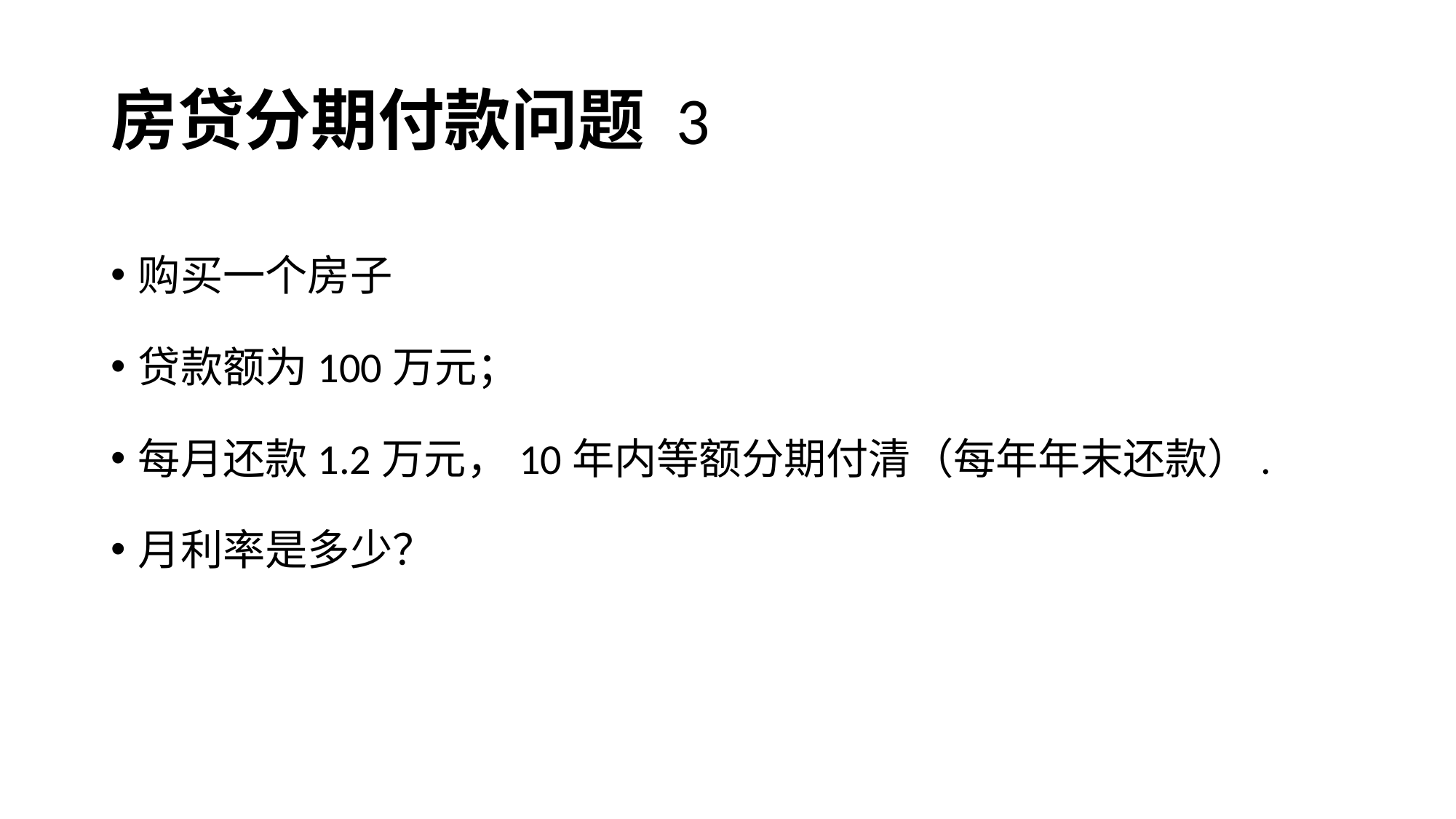

# 房贷分期付款问题 3
购买一个房子
贷款额为100万元；
每月还款1.2万元，10年内等额分期付清（每年年末还款）.
月利率是多少？